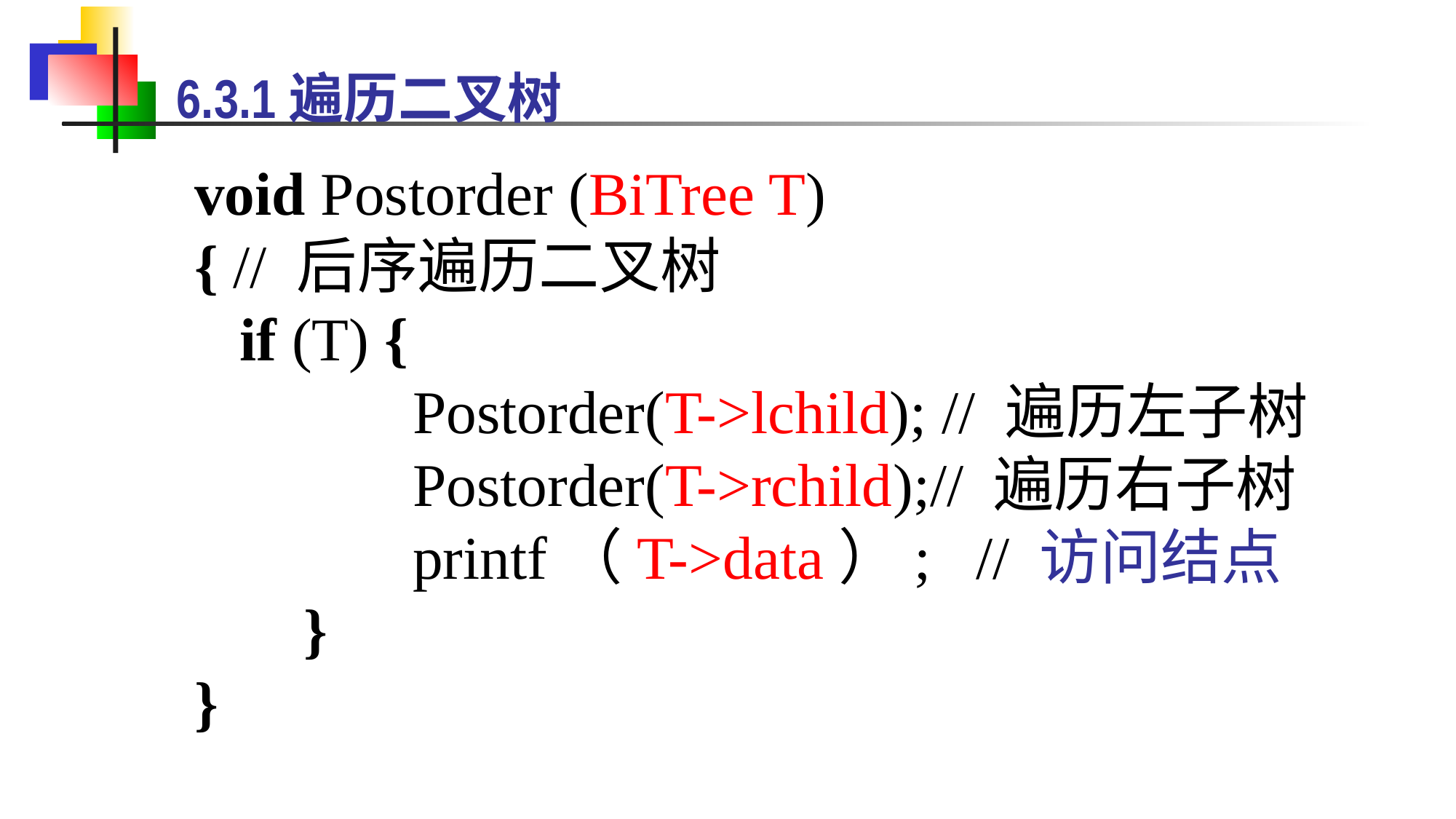

6.3.1遍历二叉树
void Postorder (BiTree T)
{ // 后序遍历二叉树
   if (T) {
 		Postorder(T->lchild); // 遍历左子树
		Postorder(T->rchild);// 遍历右子树
		printf（T->data）;   // 访问结点
	}
}